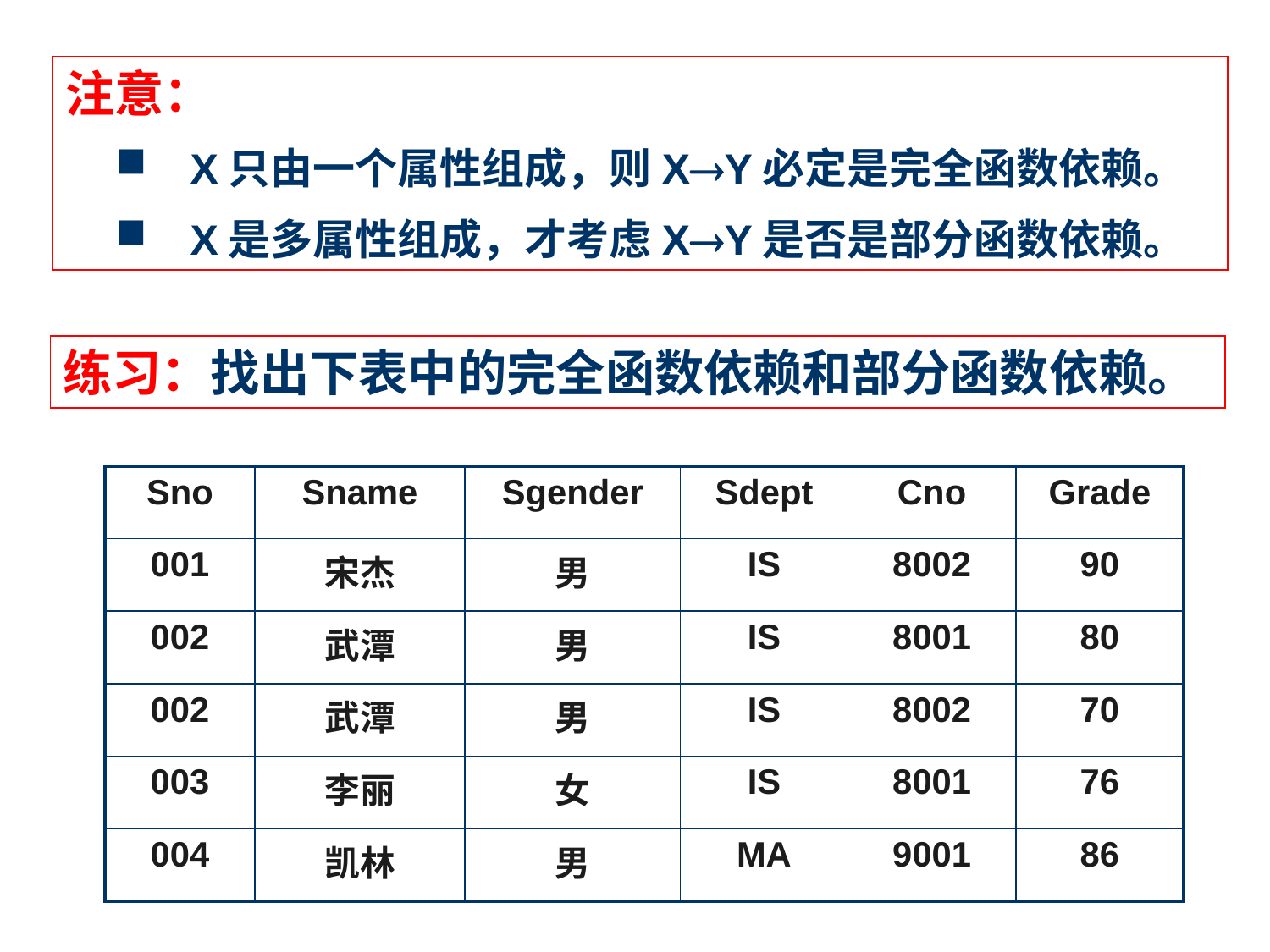

注意：
X只由一个属性组成，则X→Y必定是完全函数依赖。
X是多属性组成，才考虑X→Y是否是部分函数依赖。
练习：找出下表中的完全函数依赖和部分函数依赖。
| Sno | Sname | Sgender | Sdept | Cno | Grade |
| --- | --- | --- | --- | --- | --- |
| 001 | 宋杰 | 男 | IS | 8002 | 90 |
| 002 | 武潭 | 男 | IS | 8001 | 80 |
| 002 | 武潭 | 男 | IS | 8002 | 70 |
| 003 | 李丽 | 女 | IS | 8001 | 76 |
| 004 | 凯林 | 男 | MA | 9001 | 86 |